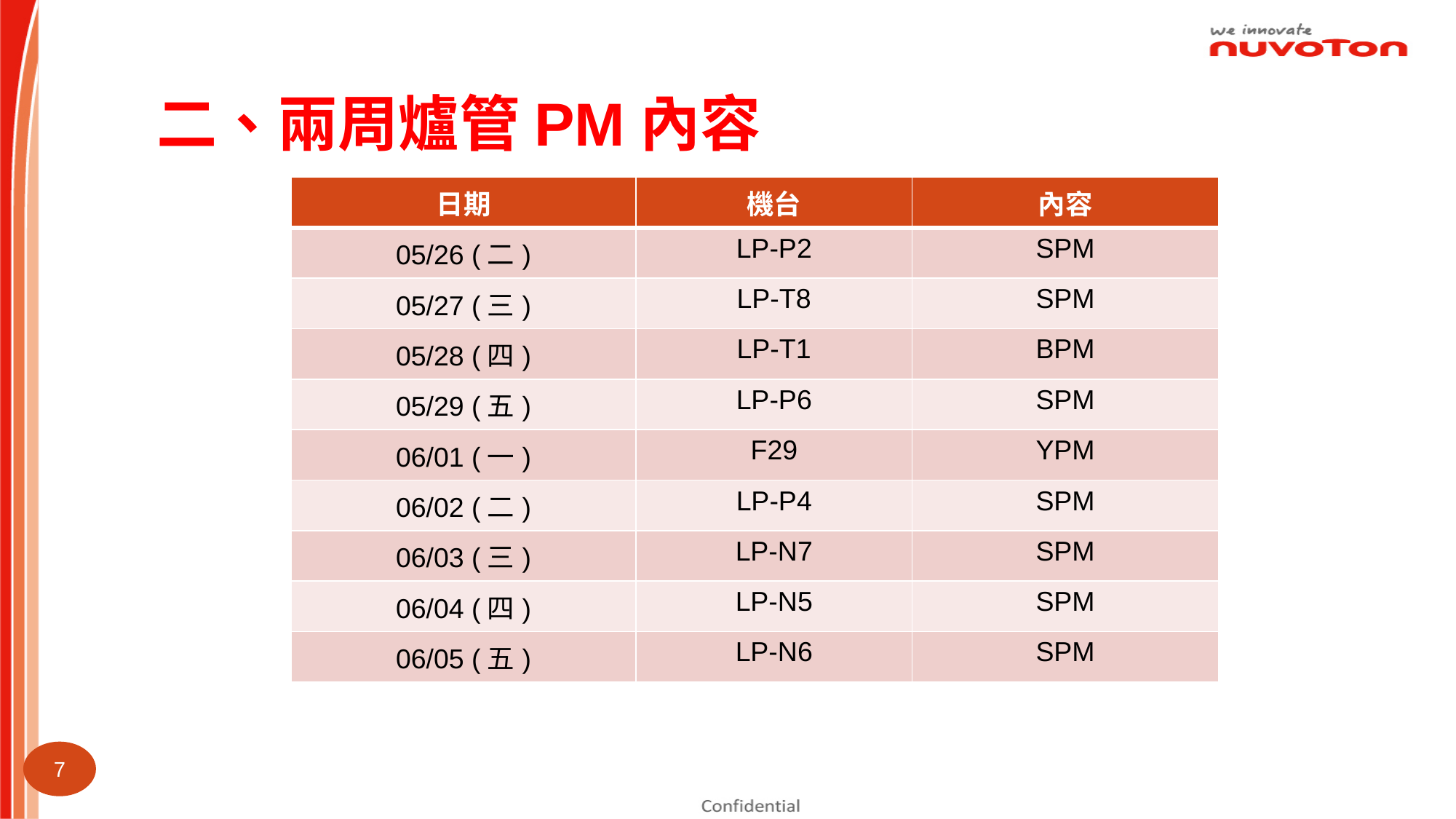

# 二、兩周爐管PM內容
| 日期 | 機台 | 內容 |
| --- | --- | --- |
| 05/26 (二) | LP-P2 | SPM |
| 05/27 (三) | LP-T8 | SPM |
| 05/28 (四) | LP-T1 | BPM |
| 05/29 (五) | LP-P6 | SPM |
| 06/01 (一) | F29 | YPM |
| 06/02 (二) | LP-P4 | SPM |
| 06/03 (三) | LP-N7 | SPM |
| 06/04 (四) | LP-N5 | SPM |
| 06/05 (五) | LP-N6 | SPM |

7